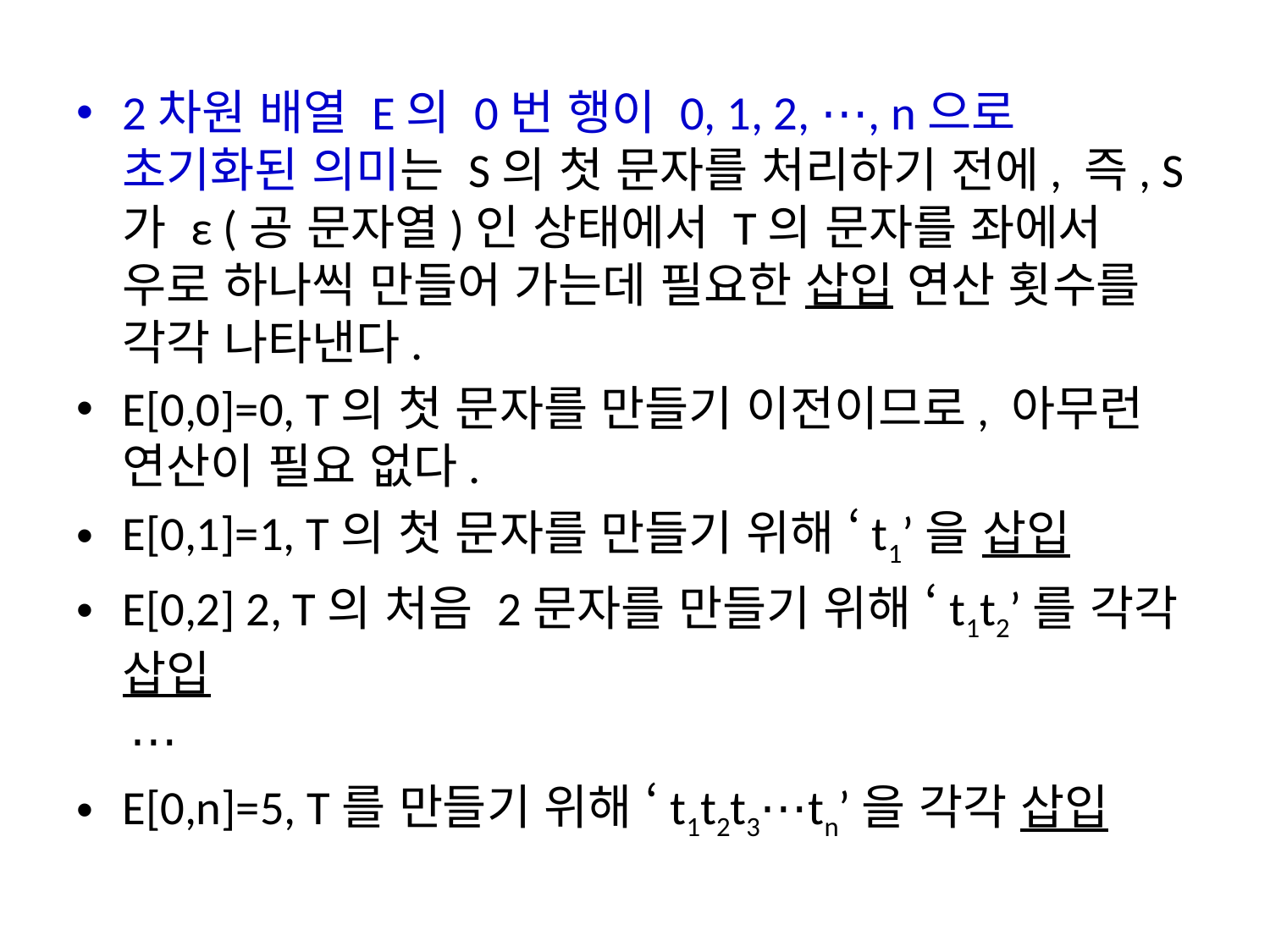

2차원 배열 E의 0번 행이 0, 1, 2, ⋯, n으로 초기화된 의미는 S의 첫 문자를 처리하기 전에, 즉, S가 ε (공 문자열)인 상태에서 T의 문자를 좌에서 우로 하나씩 만들어 가는데 필요한 삽입 연산 횟수를 각각 나타낸다.
E[0,0]=0, T의 첫 문자를 만들기 이전이므로, 아무런 연산이 필요 없다.
E[0,1]=1, T의 첫 문자를 만들기 위해 ‘t1’을 삽입
E[0,2] 2, T의 처음 2문자를 만들기 위해 ‘t1t2’를 각각 삽입
     ⋯
E[0,n]=5, T를 만들기 위해 ‘t1t2t3⋯tn’을 각각 삽입